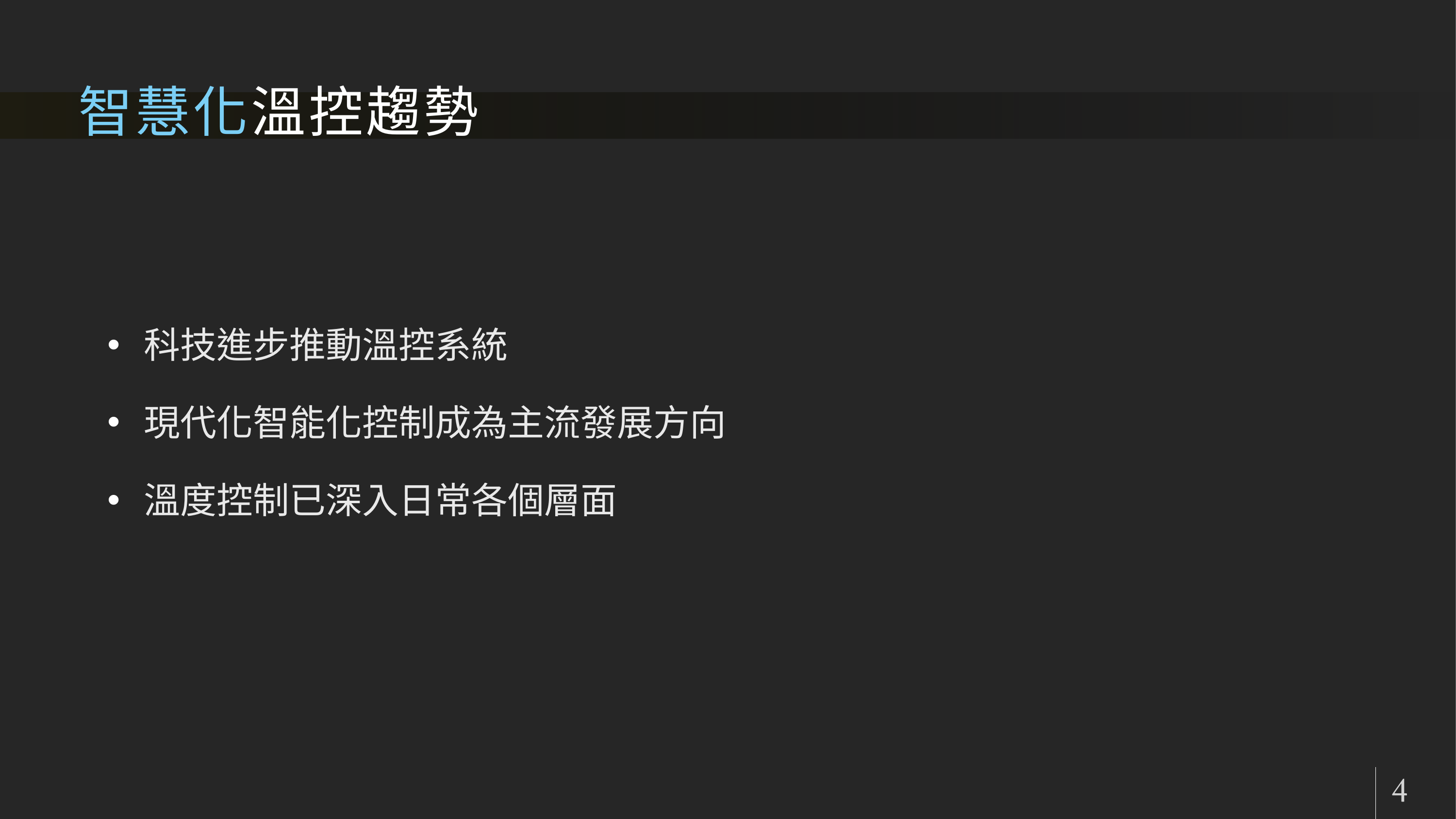

# 智慧化溫控趨勢
科技進步推動溫控系統
現代化智能化控制成為主流發展方向
溫度控制已深入日常各個層面

4